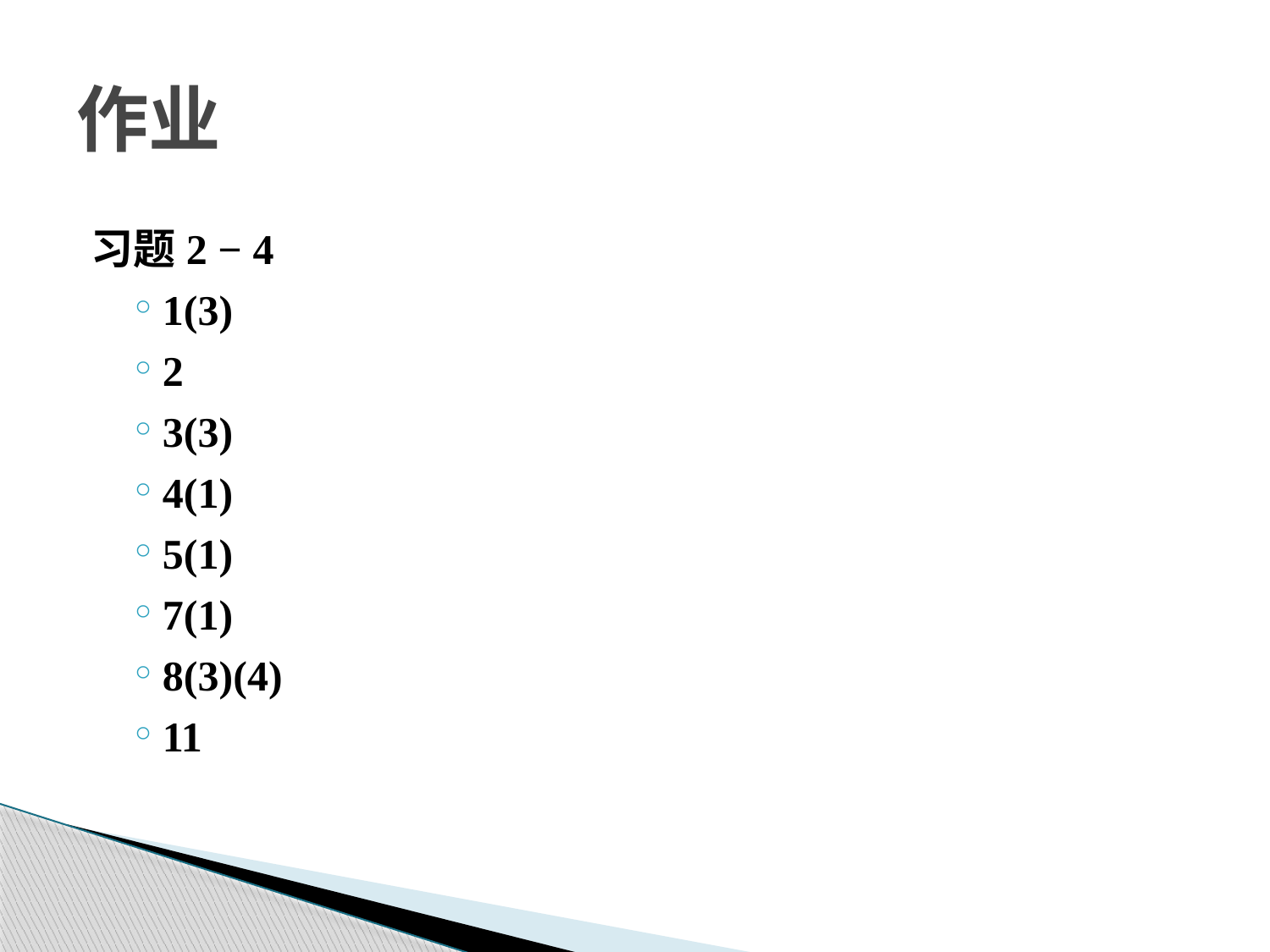

作业
习题2 − 4
1(3)
2
3(3)
4(1)
5(1)
7(1)
8(3)(4)
11